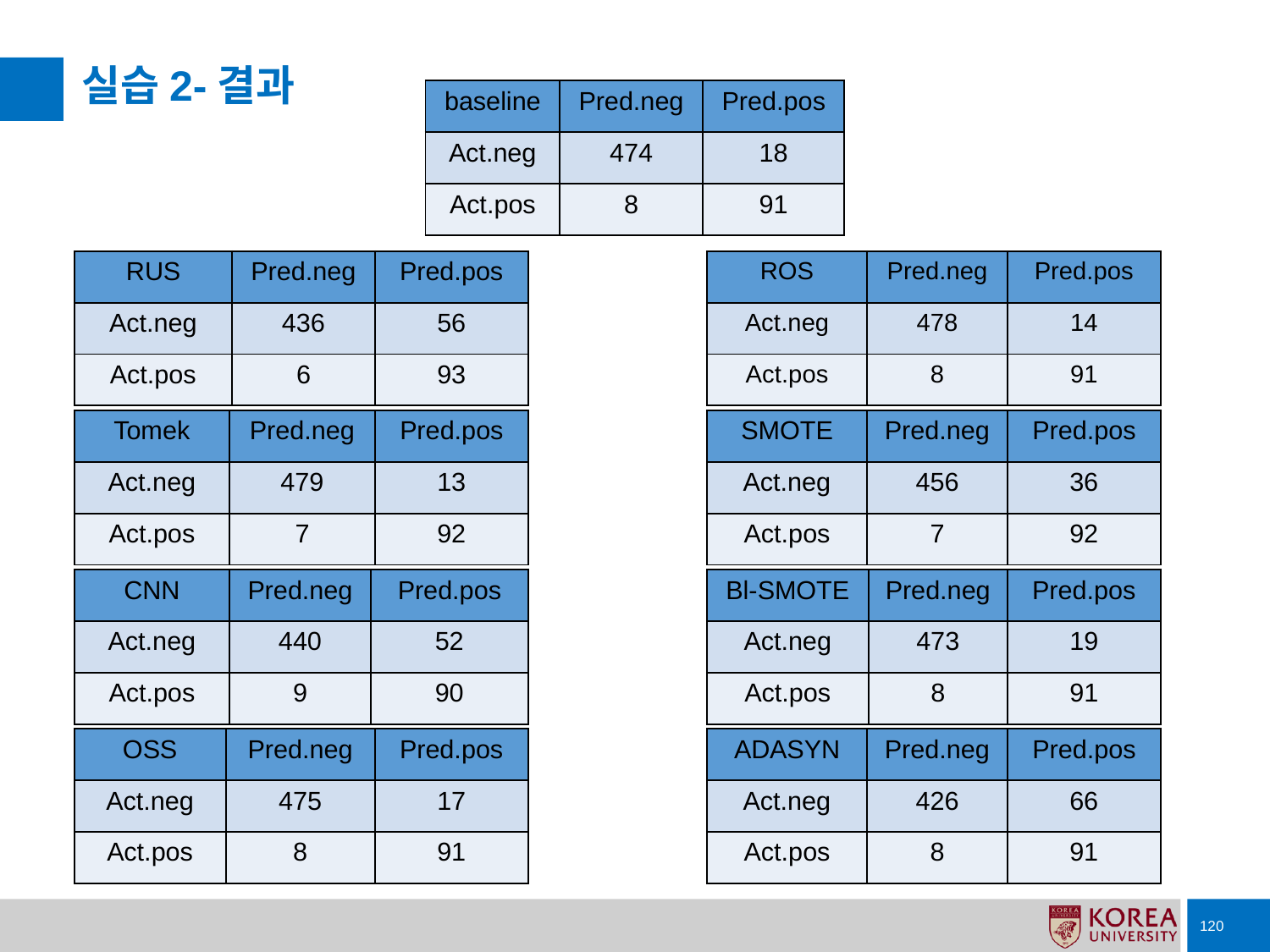

# 실습2-결과
| baseline | Pred.neg | Pred.pos |
| --- | --- | --- |
| Act.neg | 474 | 18 |
| Act.pos | 8 | 91 |

| RUS | Pred.neg | Pred.pos |
| --- | --- | --- |
| Act.neg | 436 | 56 |
| Act.pos | 6 | 93 |
| ROS | Pred.neg | Pred.pos |
| --- | --- | --- |
| Act.neg | 478 | 14 |
| Act.pos | 8 | 91 |
| Tomek | Pred.neg | Pred.pos |
| --- | --- | --- |
| Act.neg | 479 | 13 |
| Act.pos | 7 | 92 |
| SMOTE | Pred.neg | Pred.pos |
| --- | --- | --- |
| Act.neg | 456 | 36 |
| Act.pos | 7 | 92 |
| CNN | Pred.neg | Pred.pos |
| --- | --- | --- |
| Act.neg | 440 | 52 |
| Act.pos | 9 | 90 |
| Bl-SMOTE | Pred.neg | Pred.pos |
| --- | --- | --- |
| Act.neg | 473 | 19 |
| Act.pos | 8 | 91 |
| OSS | Pred.neg | Pred.pos |
| --- | --- | --- |
| Act.neg | 475 | 17 |
| Act.pos | 8 | 91 |
| ADASYN | Pred.neg | Pred.pos |
| --- | --- | --- |
| Act.neg | 426 | 66 |
| Act.pos | 8 | 91 |